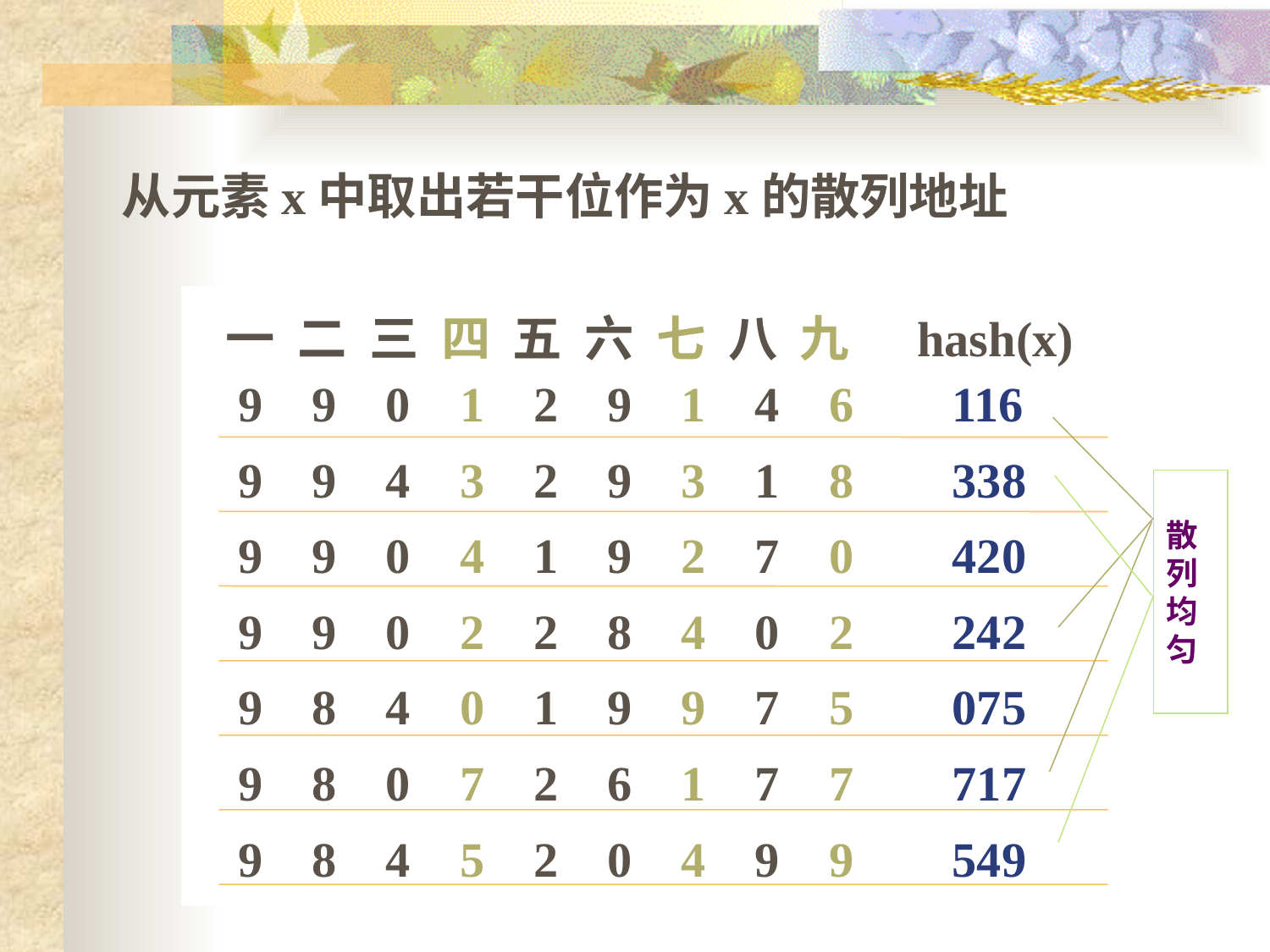

从元素x中取出若干位作为x的散列地址

一  二  三  四  五  六  七  八  九     hash(x)
 9    9    0    1    2    9    1    4    6        116
 9    9    4    3    2    9    3    1    8        338
 9    9    0    4    1    9    2    7    0        420
 9    9    0    2    2    8    4    0    2        242
 9    8    4    0    1    9    9    7    5        075
 9    8    0    7    2    6    1    7    7        717
 9    8    4    5    2    0    4    9    9        549

散
列
均
匀